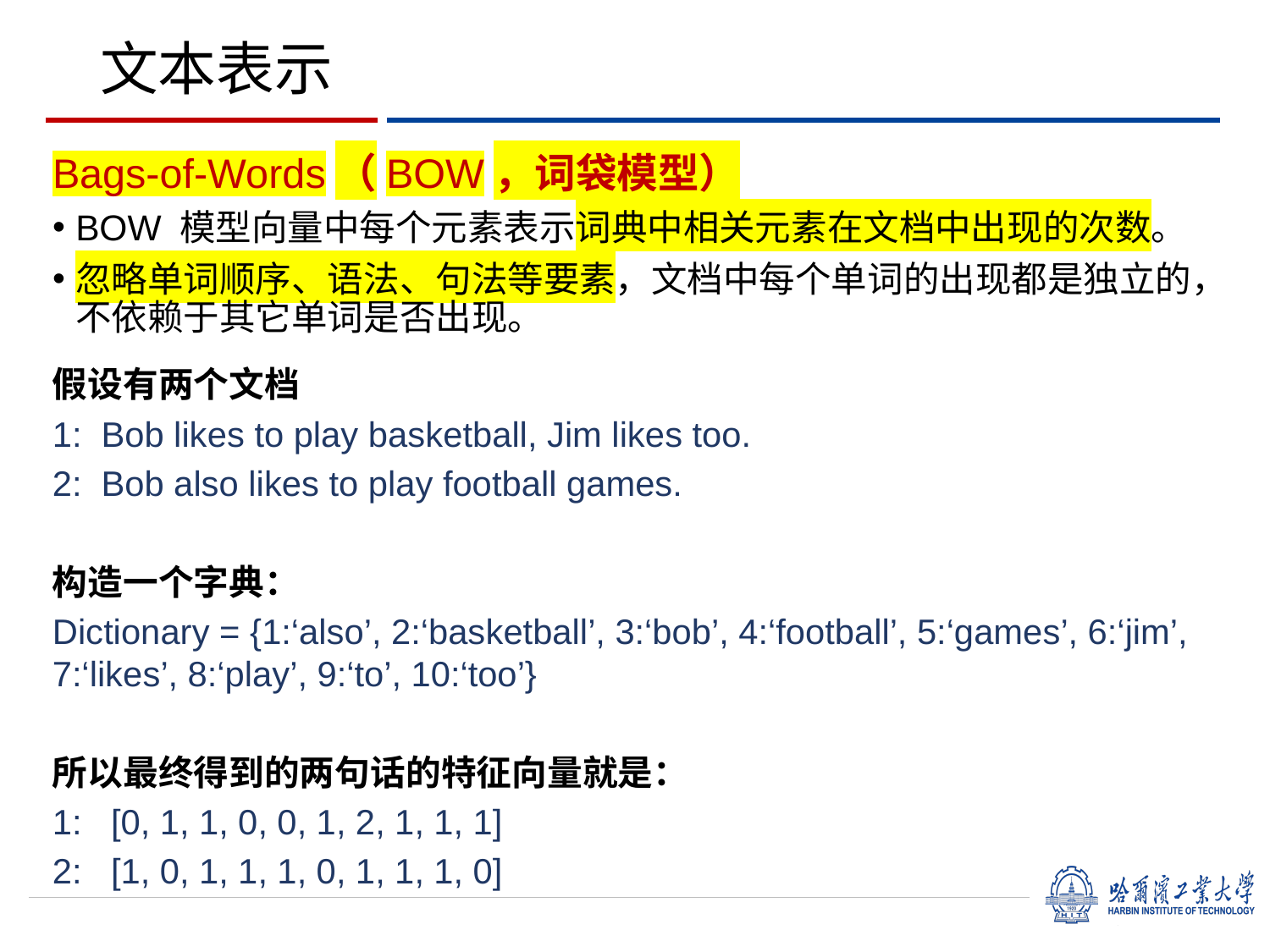

# 文本表示
Bags-of-Words（BOW，词袋模型）
BOW 模型向量中每个元素表示词典中相关元素在文档中出现的次数。
忽略单词顺序、语法、句法等要素，文档中每个单词的出现都是独立的，不依赖于其它单词是否出现。
假设有两个文档
1:  Bob likes to play basketball, Jim likes too.
2:  Bob also likes to play football games.

构造一个字典：
Dictionary = {1:‘also’, 2:‘basketball’, 3:‘bob’, 4:‘football’, 5:‘games’, 6:‘jim’, 7:‘likes’, 8:‘play’, 9:‘to’, 10:‘too’}

所以最终得到的两句话的特征向量就是：
1:   [0, 1, 1, 0, 0, 1, 2, 1, 1, 1]
2:   [1, 0, 1, 1, 1, 0, 1, 1, 1, 0]